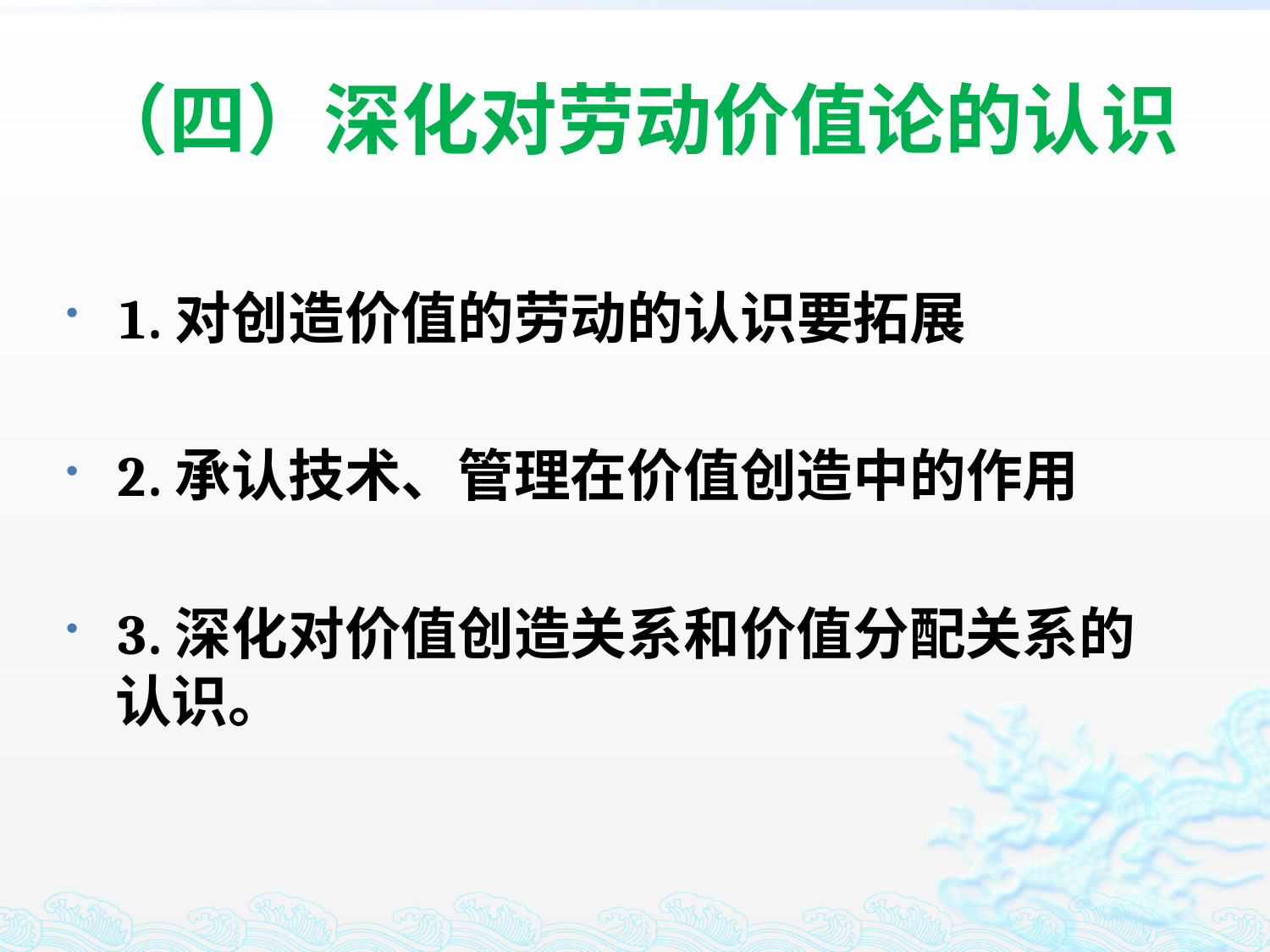

# （四）深化对劳动价值论的认识
1.对创造价值的劳动的认识要拓展

2.承认技术、管理在价值创造中的作用

3.深化对价值创造关系和价值分配关系的认识。